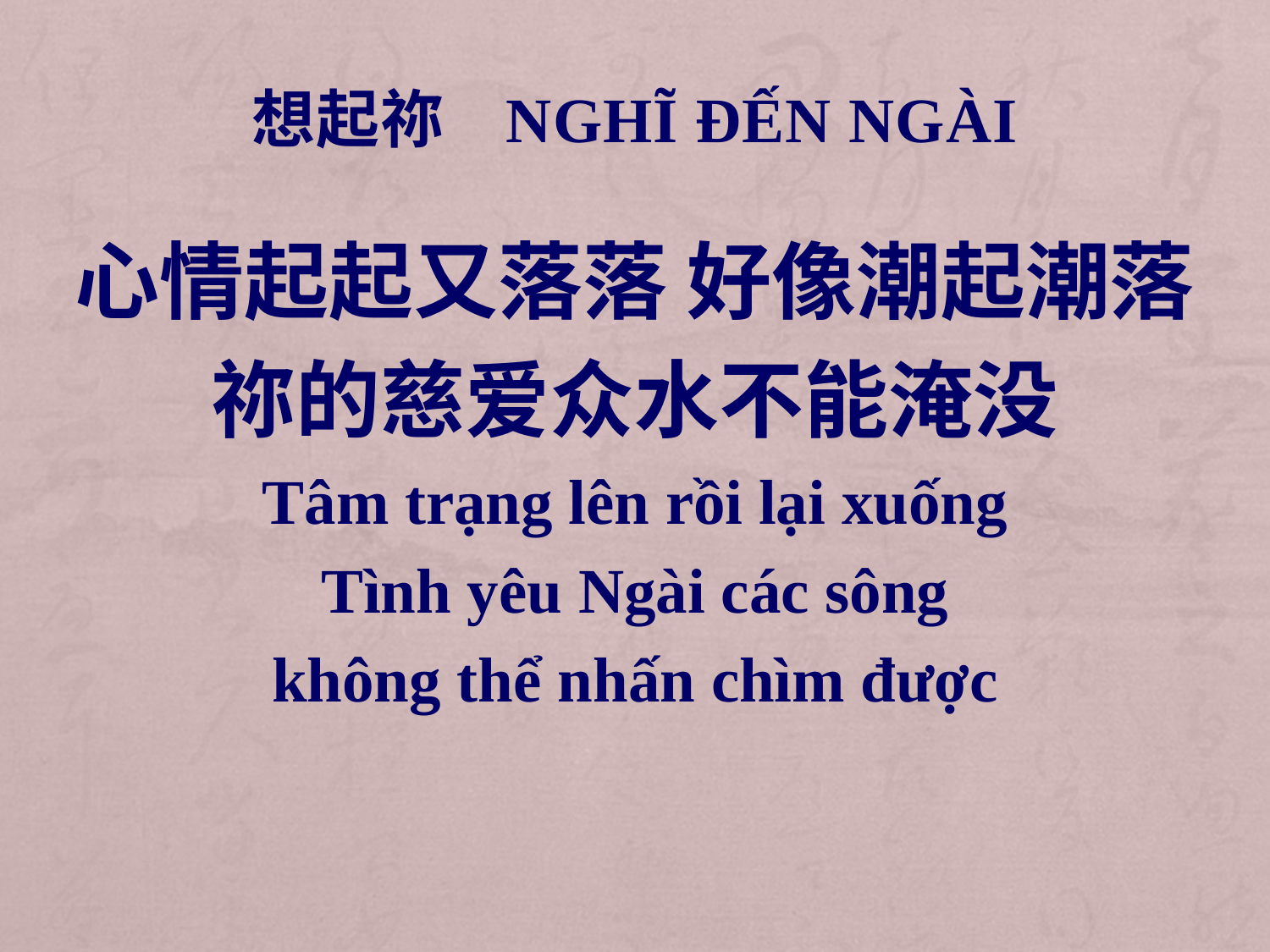

# 想起祢   Nghĩ đến Ngài
心情起起又落落 好像潮起潮落
祢的慈爱众水不能淹没
Tâm trạng lên rồi lại xuống
Tình yêu Ngài các sông
không thể nhấn chìm được